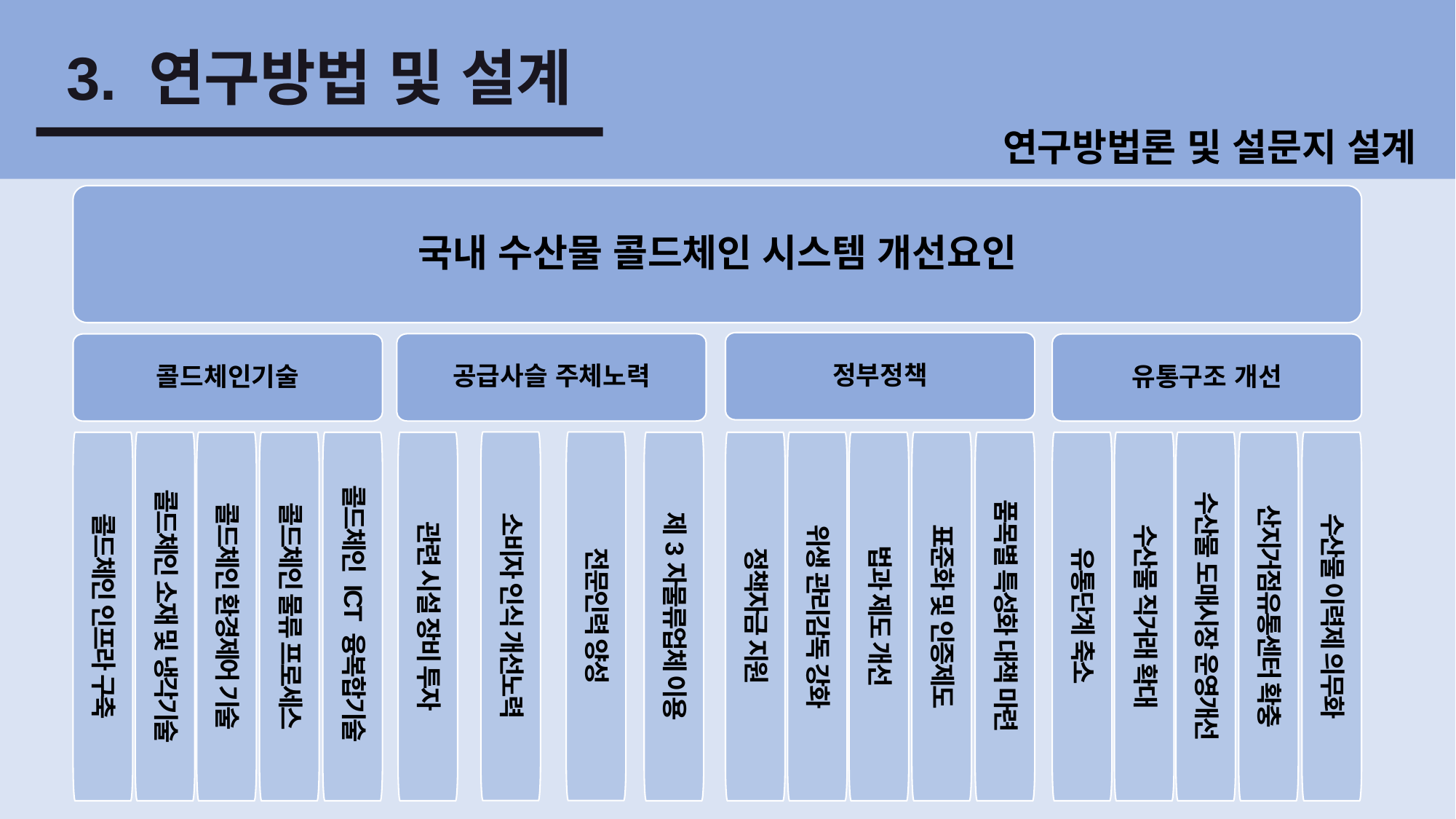

3. 연구방법 및 설계
연구방법론 및 설문지 설계

국내 수산물 콜드체인 시스템 개선요인
정부정책
공급사슬 주체노력
콜드체인기술
유통구조 개선
소비자 인식 개선노력
전문인력 양성
콜드체인 인프라 구축
콜드체인 소재 및 냉각기술
콜드체인 환경제어 기술
콜드체인 물류 프로세스
콜드체인 ICT 융복합기술
관련 시설 장비 투자
제3자물류업체 이용
정책자금 지원
위생 관리감독 강화
법과 제도 개선
표준화 및 인증제도
품목별 특성화 대책 마련
유통단계 축소
수산물 직거래 확대
수산물 도매시장 운영개선
산지거점유통센터 확충
수산물 이력제 의무화